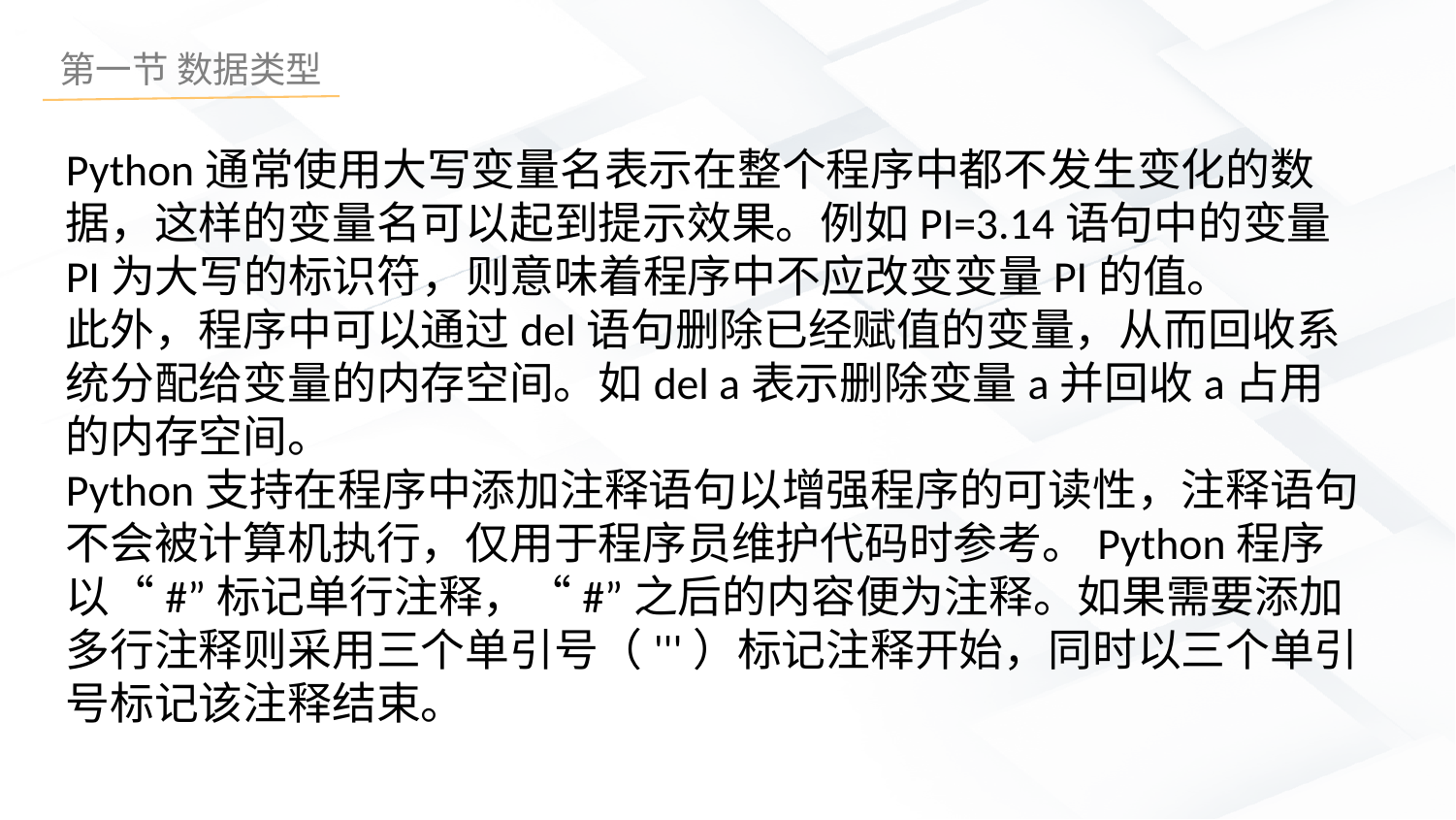

Python通常使用大写变量名表示在整个程序中都不发生变化的数据，这样的变量名可以起到提示效果。例如PI=3.14语句中的变量PI为大写的标识符，则意味着程序中不应改变变量PI的值。
此外，程序中可以通过del语句删除已经赋值的变量，从而回收系统分配给变量的内存空间。如del a表示删除变量a并回收a占用的内存空间。
Python支持在程序中添加注释语句以增强程序的可读性，注释语句不会被计算机执行，仅用于程序员维护代码时参考。Python程序以“#”标记单行注释，“#”之后的内容便为注释。如果需要添加多行注释则采用三个单引号（'''）标记注释开始，同时以三个单引号标记该注释结束。